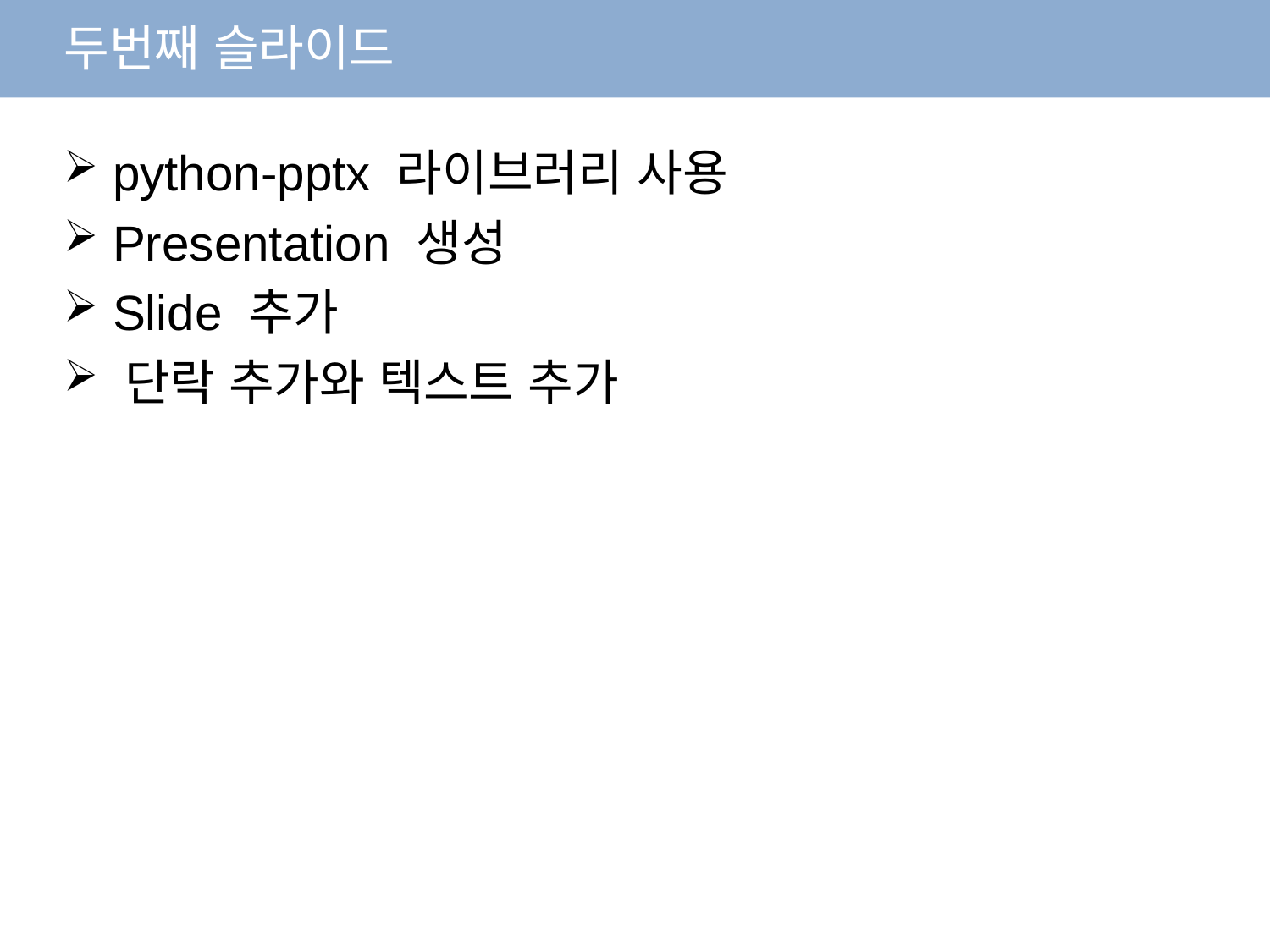

# 두번째 슬라이드
 python-pptx 라이브러리 사용
 Presentation 생성
 Slide 추가
 단락 추가와 텍스트 추가